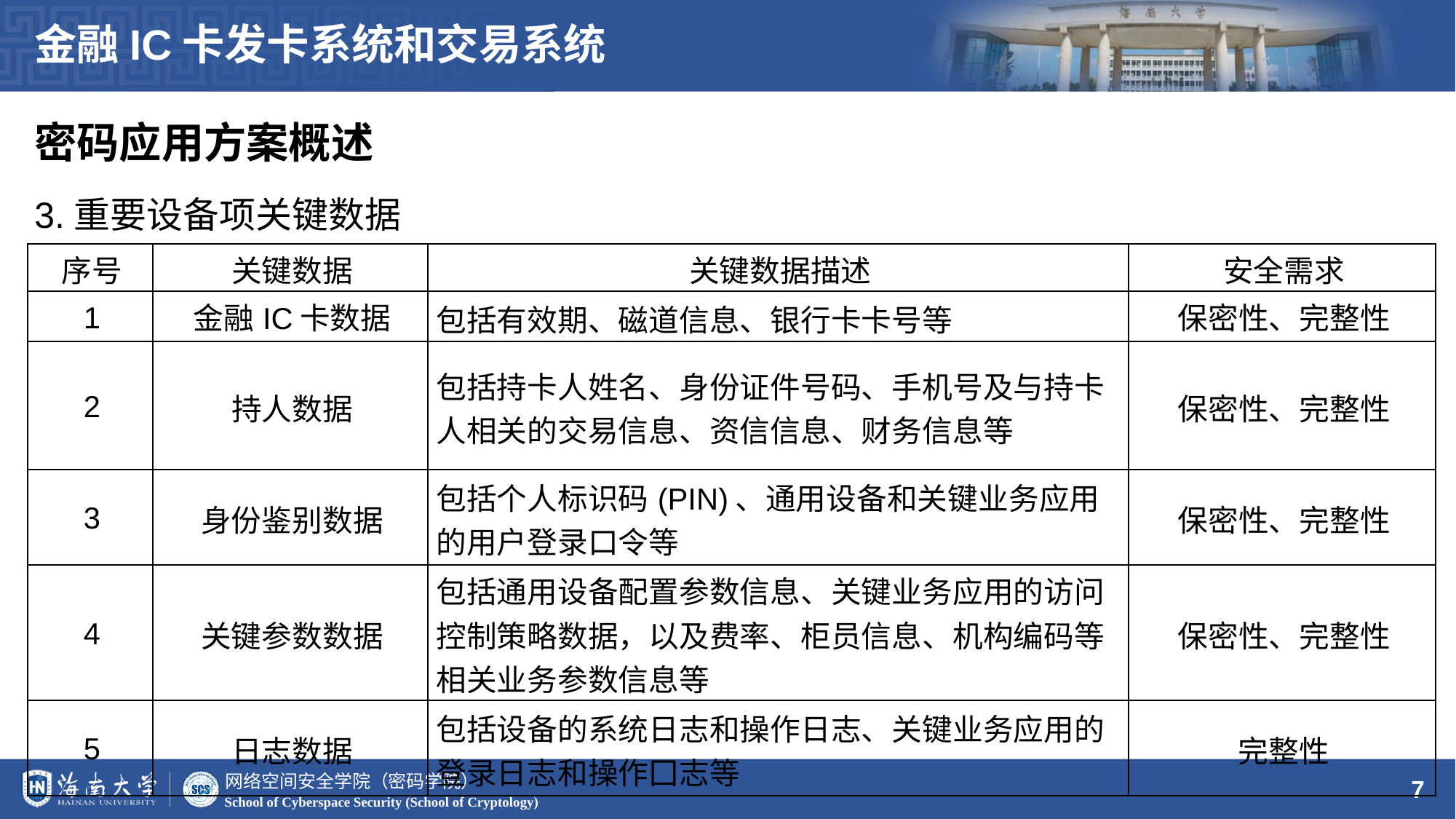

金融IC卡发卡系统和交易系统
密码应用方案概述
3.重要设备项关键数据

| 序号 | 关键数据 | 关键数据描述 | 安全需求 |
| --- | --- | --- | --- |
| 1 | 金融IC卡数据 | 包括有效期、磁道信息、银行卡卡号等 | 保密性、完整性 |
| 2 | 持人数据 | 包括持卡人姓名、身份证件号码、手机号及与持卡人相关的交易信息、资信信息、财务信息等 | 保密性、完整性 |
| 3 | 身份鉴别数据 | 包括个人标识码(PIN)、通用设备和关键业务应用的用户登录口令等 | 保密性、完整性 |
| 4 | 关键参数数据 | 包括通用设备配置参数信息、关键业务应用的访问控制策略数据，以及费率、柜员信息、机构编码等相关业务参数信息等 | 保密性、完整性 |
| 5 | 日志数据 | 包括设备的系统日志和操作日志、关键业务应用的登录日志和操作囗志等 | 完整性 |
7